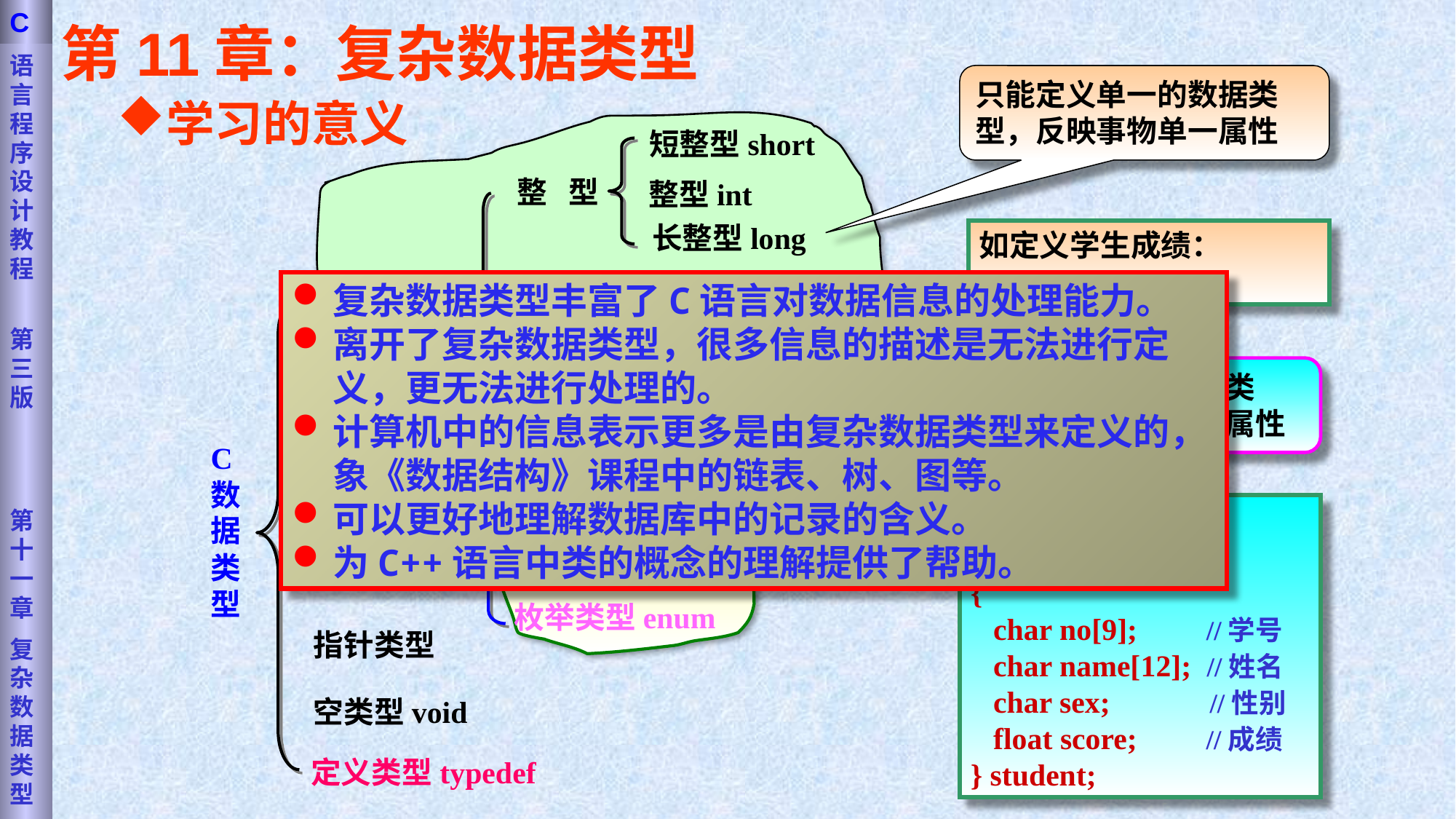

语言程序设计教程
第三版

第十一章
复杂数据类型
C
第11章：复杂数据类型
只能定义单一的数据类型，反映事物单一属性
学习的意义

短整型short

整   型
整型int
长整型long

单精度型float

实型
双精度型double
基本类型
字符类型char

C
数
据
类
型
数组

结构体struct
构造类型
共用体union
枚举类型enum
指针类型
空类型void
定义类型typedef
如定义学生成绩：
      float score;
复杂数据类型丰富了C语言对数据信息的处理能力。
离开了复杂数据类型，很多信息的描述是无法进行定义，更无法进行处理的。
计算机中的信息表示更多是由复杂数据类型来定义的，象《数据结构》课程中的链表、树、图等。
可以更好地理解数据库中的记录的含义。
为C++语言中类的概念的理解提供了帮助。
能定义复杂的数据类型，反映事物多个属性

如定义学生信息：
struct STU
{
   char no[9];         //学号
   char name[12];  //姓名
   char sex;             //性别
   float score;         //成绩
} student;